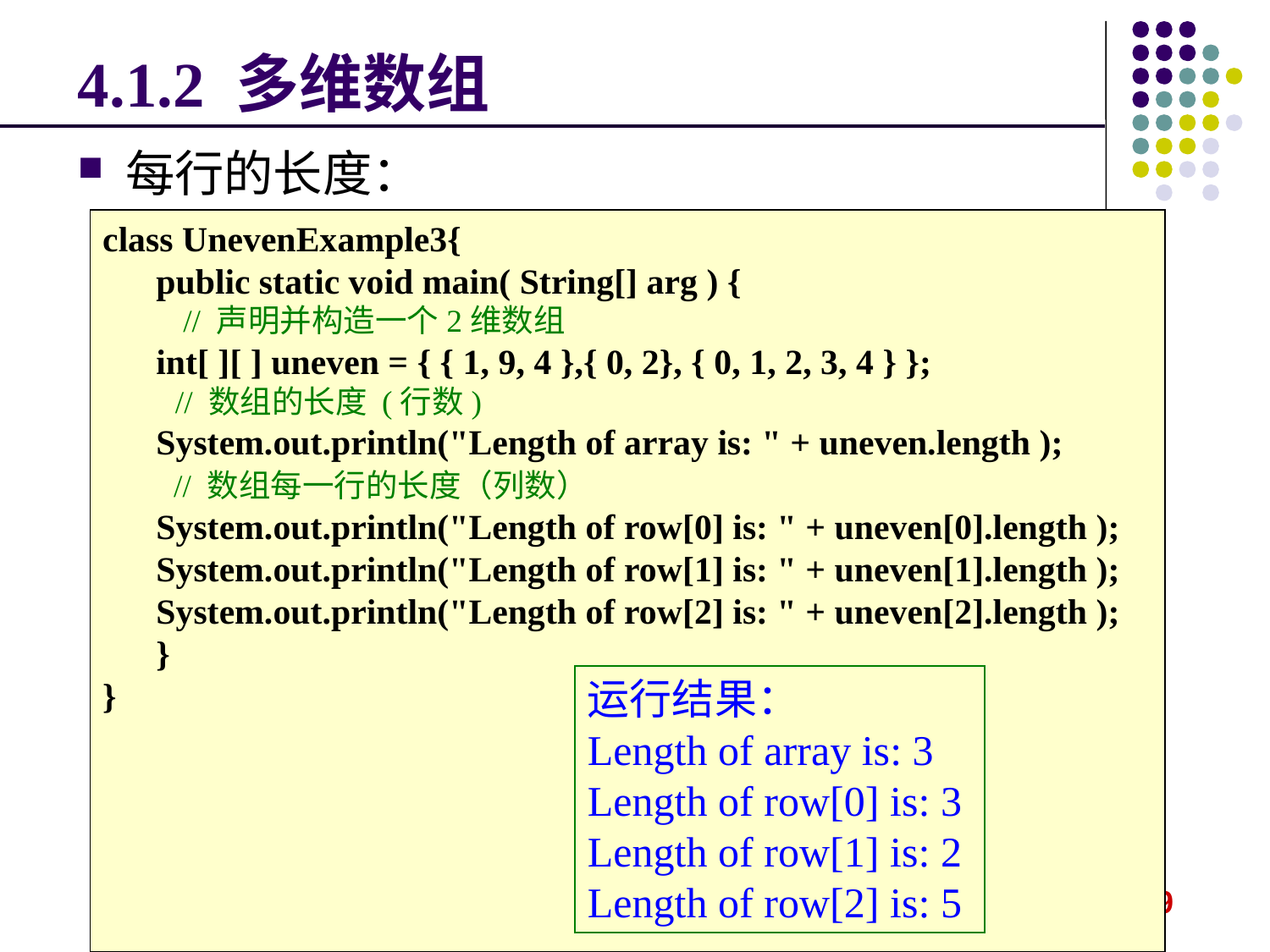

# 4.1.2 多维数组
每行的长度：

class UnevenExample3{
      public static void main( String[] arg ) {
          // 声明并构造一个2维数组
      int[ ][ ] uneven = { { 1, 9, 4 },{ 0, 2}, { 0, 1, 2, 3, 4 } };
         // 数组的长度 (行数)
      System.out.println("Length of array is: " + uneven.length );
        // 数组每一行的长度（列数）
      System.out.println("Length of row[0] is: " + uneven[0].length );
      System.out.println("Length of row[1] is: " + uneven[1].length );
      System.out.println("Length of row[2] is: " + uneven[2].length );
      }
}

运行结果：
Length of array is: 3
Length of row[0] is: 3
Length of row[1] is: 2
Length of row[2] is: 5